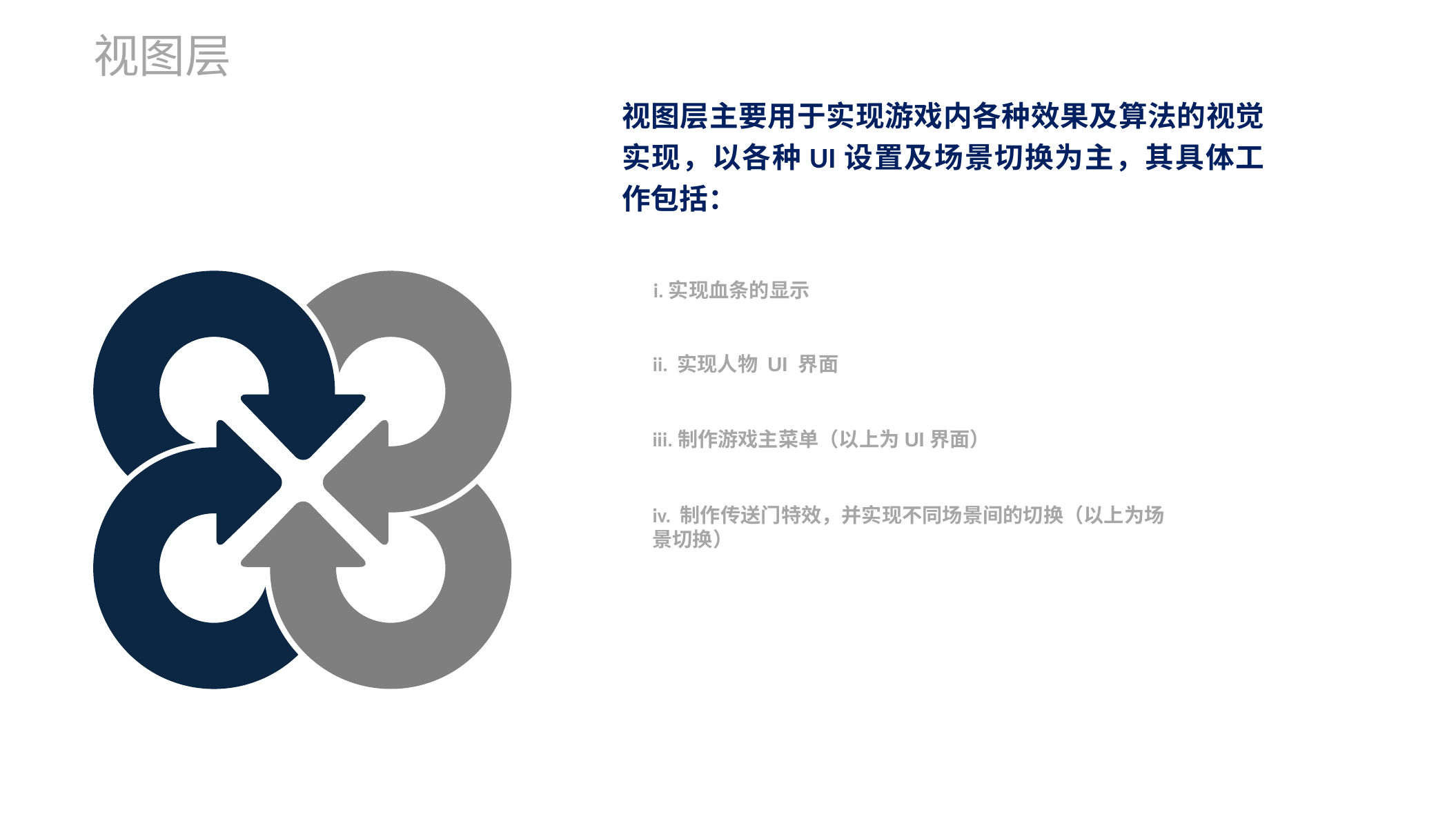

视图层
视图层主要用于实现游戏内各种效果及算法的视觉实现，以各种UI设置及场景切换为主，其具体工作包括：
i.实现血条的显示

ii. 实现人物 UI 界面
iii.制作游戏主菜单（以上为UI界面）

iv. 制作传送门特效，并实现不同场景间的切换（以上为场景切换）